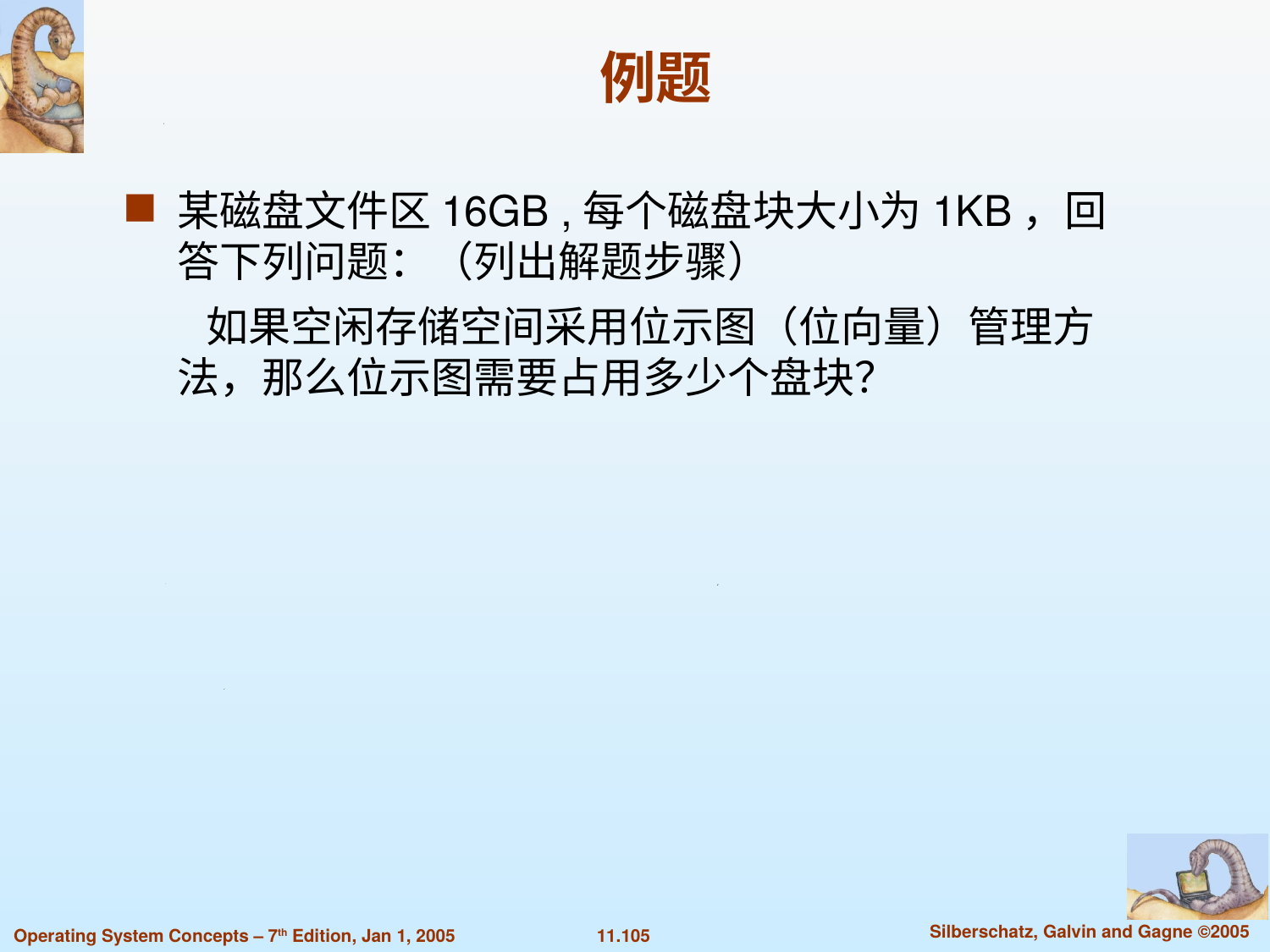

例题
某磁盘文件区16GB ,每个磁盘块大小为1KB，回答下列问题：（列出解题步骤）
       如果空闲存储空间采用位示图（位向量）管理方法，那么位示图需要占用多少个盘块？